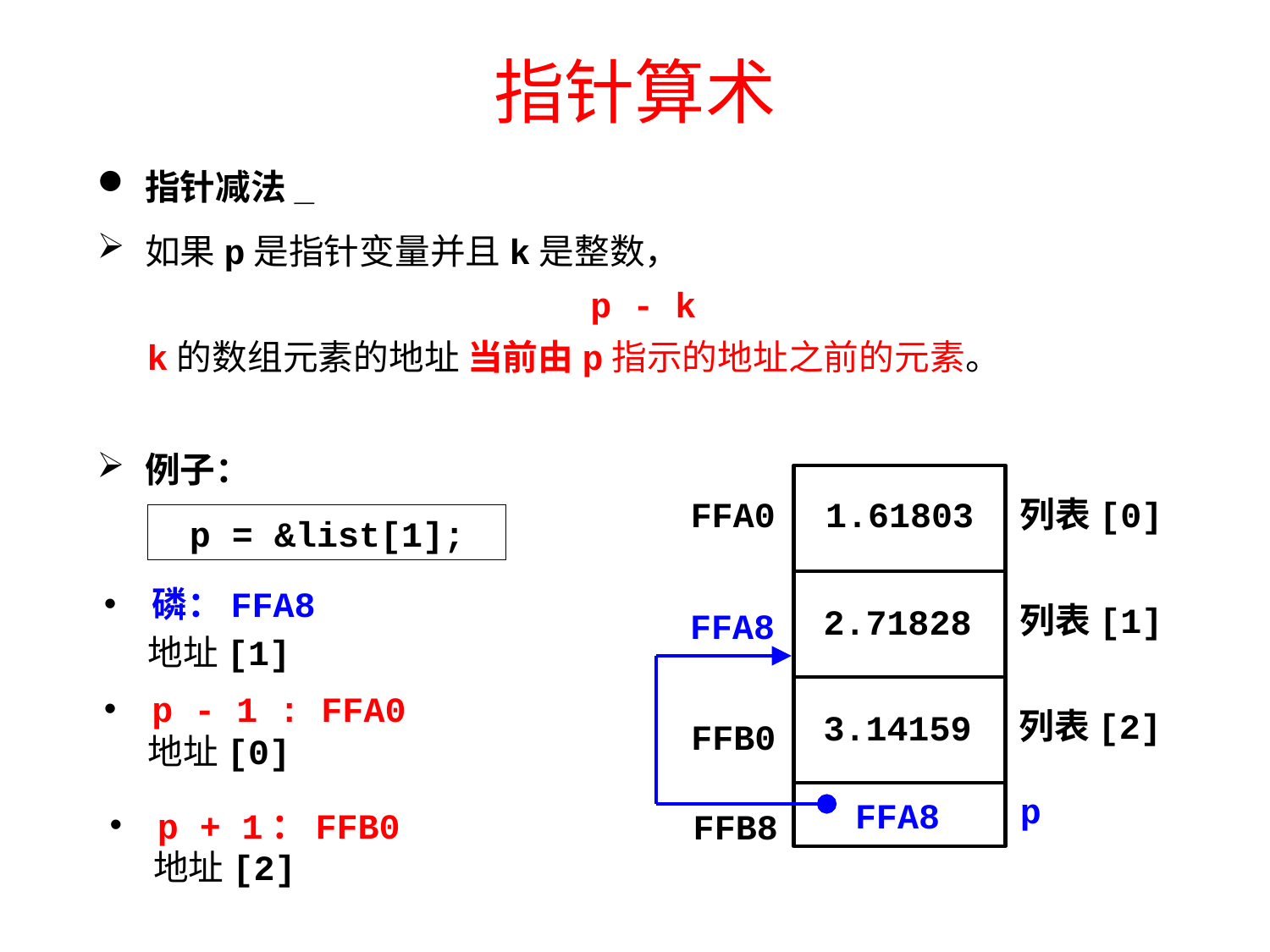

# 指针算术
指针减法_
如果p是指针变量并且k是整数，
p - k
k的数组元素的地址 当前由p指示的地址之前的元素。
例子：

FFA0
1.61803
列表[0]
p = &list[1];
磷：FFA8
地址[1]
列表[1]
2.71828
FFA8
p - 1 : FFA0
地址[0]
列表[2]
3.14159
FFB0
p
FFA8
p + 1：FFB0
地址[2]
FFB8
*p + 1 : 2.61803